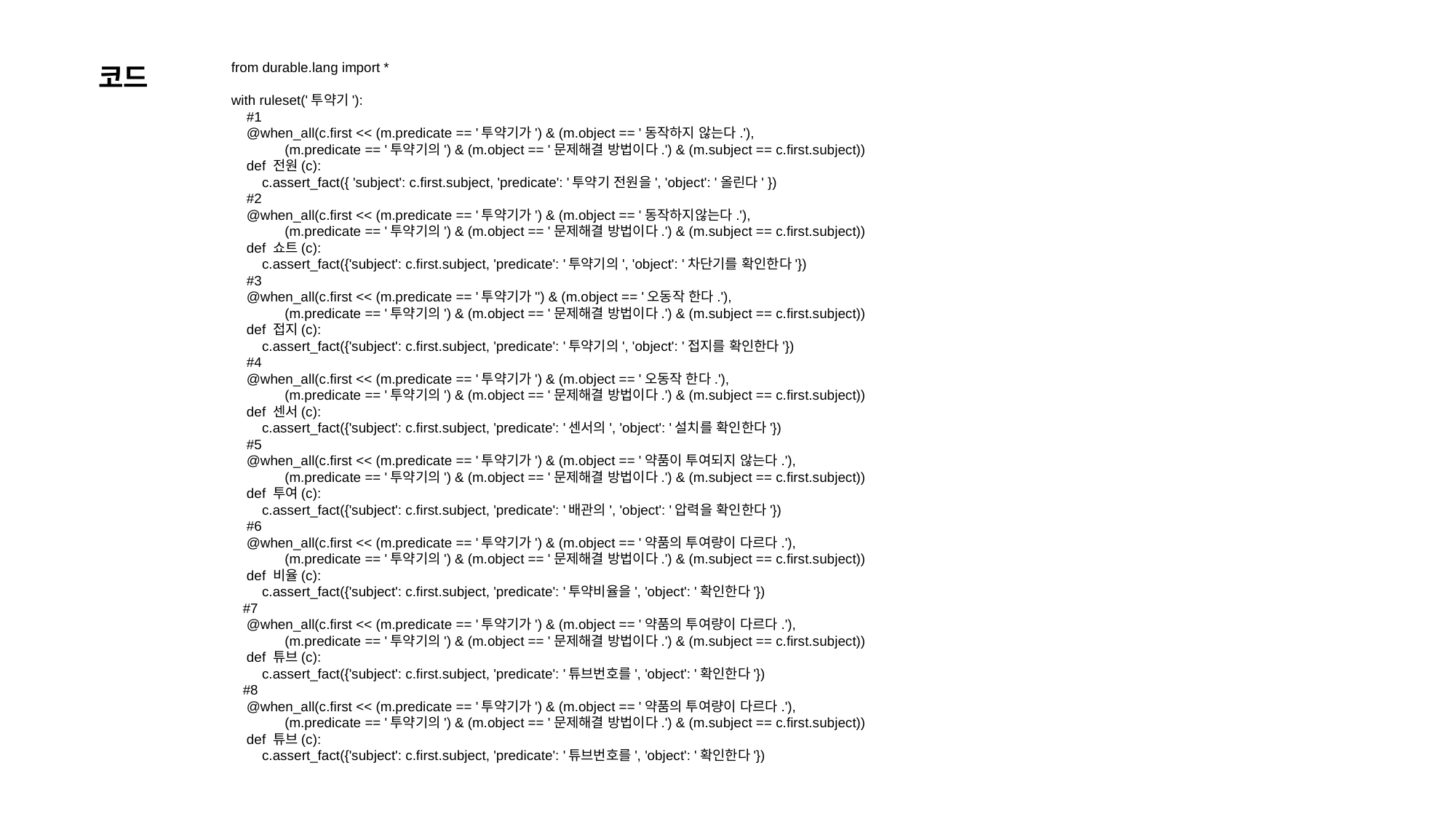

from durable.lang import *

with ruleset('투약기'):
    #1
    @when_all(c.first << (m.predicate == '투약기가') & (m.object == '동작하지 않는다.'),
              (m.predicate == '투약기의') & (m.object == '문제해결 방법이다.') & (m.subject == c.first.subject))
    def 전원(c):
        c.assert_fact({ 'subject': c.first.subject, 'predicate': '투약기 전원을', 'object': '올린다' })
    #2
    @when_all(c.first << (m.predicate == '투약기가') & (m.object == '동작하지않는다.'),
              (m.predicate == '투약기의') & (m.object == '문제해결 방법이다.') & (m.subject == c.first.subject))
    def 쇼트(c):
        c.assert_fact({'subject': c.first.subject, 'predicate': '투약기의', 'object': '차단기를 확인한다'})
    #3
    @when_all(c.first << (m.predicate == '투약기가'') & (m.object == '오동작 한다.'),
              (m.predicate == '투약기의') & (m.object == '문제해결 방법이다.') & (m.subject == c.first.subject))
    def 접지(c):
        c.assert_fact({'subject': c.first.subject, 'predicate': '투약기의', 'object': '접지를 확인한다'})
    #4
    @when_all(c.first << (m.predicate == '투약기가') & (m.object == '오동작 한다.'),
              (m.predicate == '투약기의') & (m.object == '문제해결 방법이다.') & (m.subject == c.first.subject))
    def 센서(c):
        c.assert_fact({'subject': c.first.subject, 'predicate': '센서의', 'object': '설치를 확인한다'})
    #5
    @when_all(c.first << (m.predicate == '투약기가') & (m.object == '약품이 투여되지 않는다.'),
              (m.predicate == '투약기의') & (m.object == '문제해결 방법이다.') & (m.subject == c.first.subject))
    def 투여(c):
        c.assert_fact({'subject': c.first.subject, 'predicate': '배관의', 'object': '압력을 확인한다'})
    #6
    @when_all(c.first << (m.predicate == '투약기가') & (m.object == '약품의 투여량이 다르다.'),
              (m.predicate == '투약기의') & (m.object == '문제해결 방법이다.') & (m.subject == c.first.subject))
    def 비율(c):
        c.assert_fact({'subject': c.first.subject, 'predicate': '투약비율을', 'object': '확인한다'})
   #7
    @when_all(c.first << (m.predicate == '투약기가') & (m.object == '약품의 투여량이 다르다.'),
              (m.predicate == '투약기의') & (m.object == '문제해결 방법이다.') & (m.subject == c.first.subject))
    def 튜브(c):
        c.assert_fact({'subject': c.first.subject, 'predicate': '튜브번호를', 'object': '확인한다'})
   #8
    @when_all(c.first << (m.predicate == '투약기가') & (m.object == '약품의 투여량이 다르다.'),
              (m.predicate == '투약기의') & (m.object == '문제해결 방법이다.') & (m.subject == c.first.subject))
    def 튜브(c):
        c.assert_fact({'subject': c.first.subject, 'predicate': '튜브번호를', 'object': '확인한다'})
코드